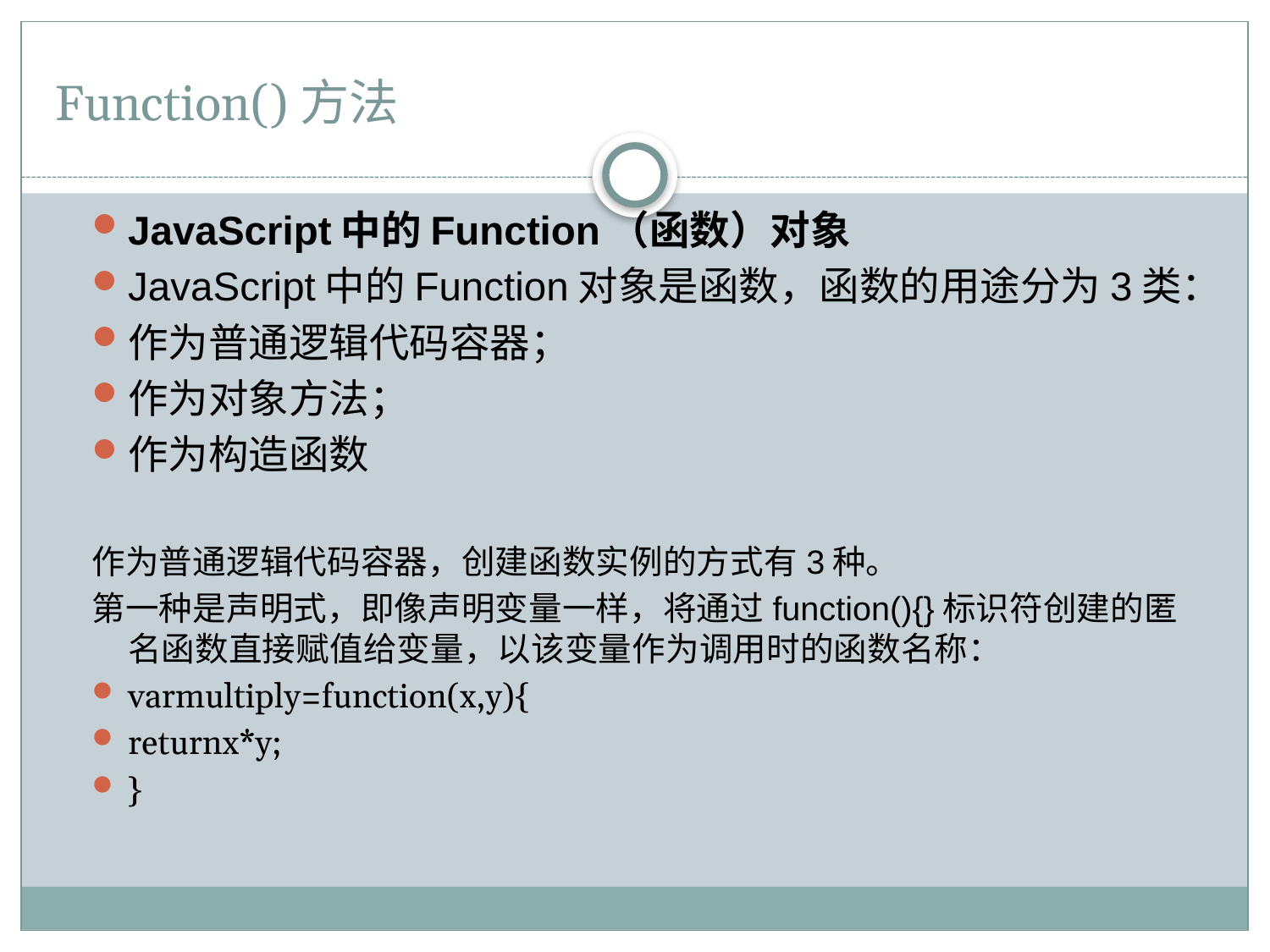

# Function()方法
JavaScript中的Function（函数）对象
JavaScript中的Function对象是函数，函数的用途分为3类：
作为普通逻辑代码容器；
作为对象方法；
作为构造函数

作为普通逻辑代码容器，创建函数实例的方式有3种。
第一种是声明式，即像声明变量一样，将通过function(){}标识符创建的匿名函数直接赋值给变量，以该变量作为调用时的函数名称：
varmultiply=function(x,y){
returnx*y;
}